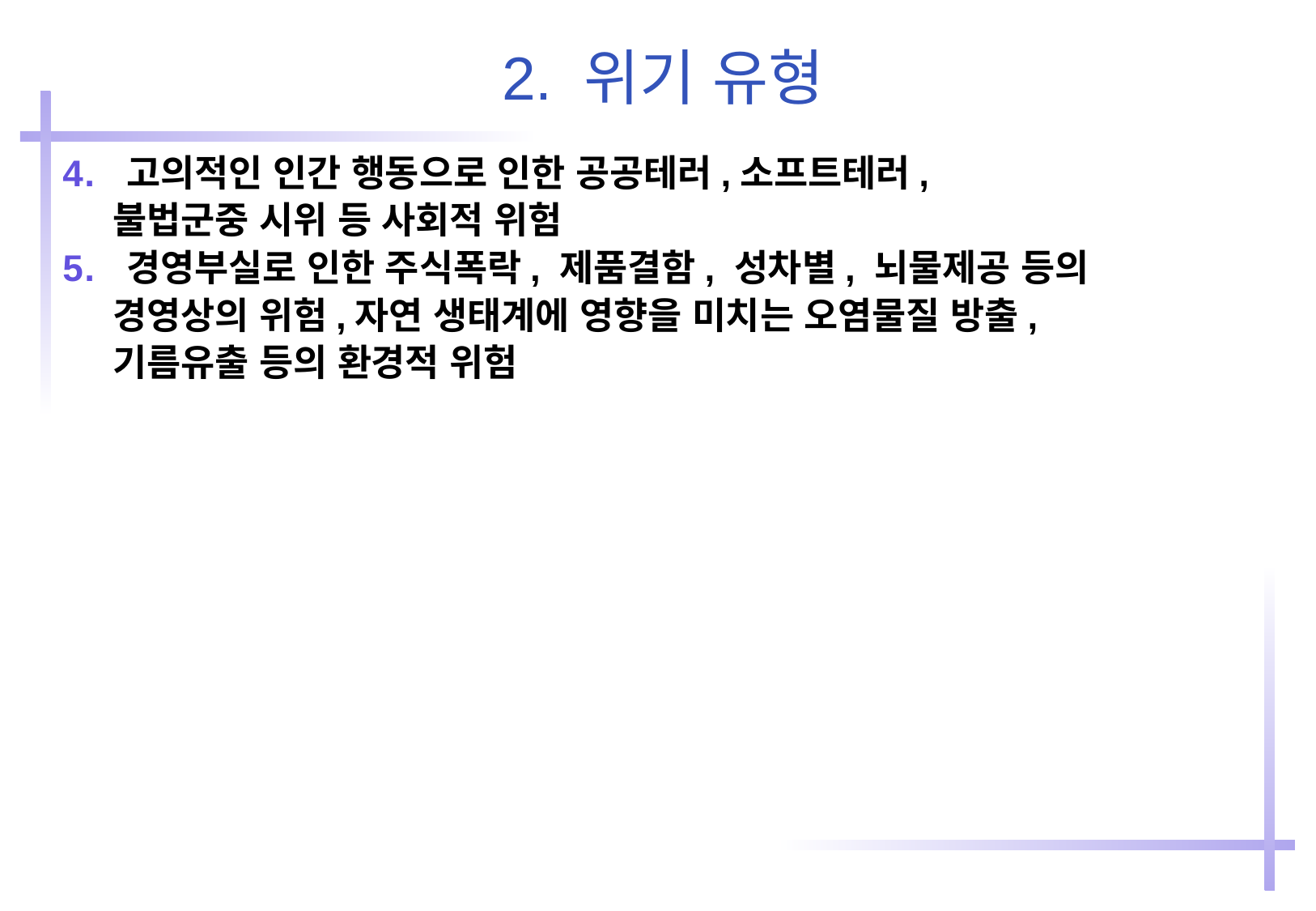

# 2. 위기 유형
고의적인 인간 행동으로 인한 공공테러,소프트테러,
    불법군중 시위 등 사회적 위험
경영부실로 인한 주식폭락, 제품결함, 성차별, 뇌물제공 등의
    경영상의 위험,자연 생태계에 영향을 미치는 오염물질 방출,
    기름유출 등의 환경적 위험